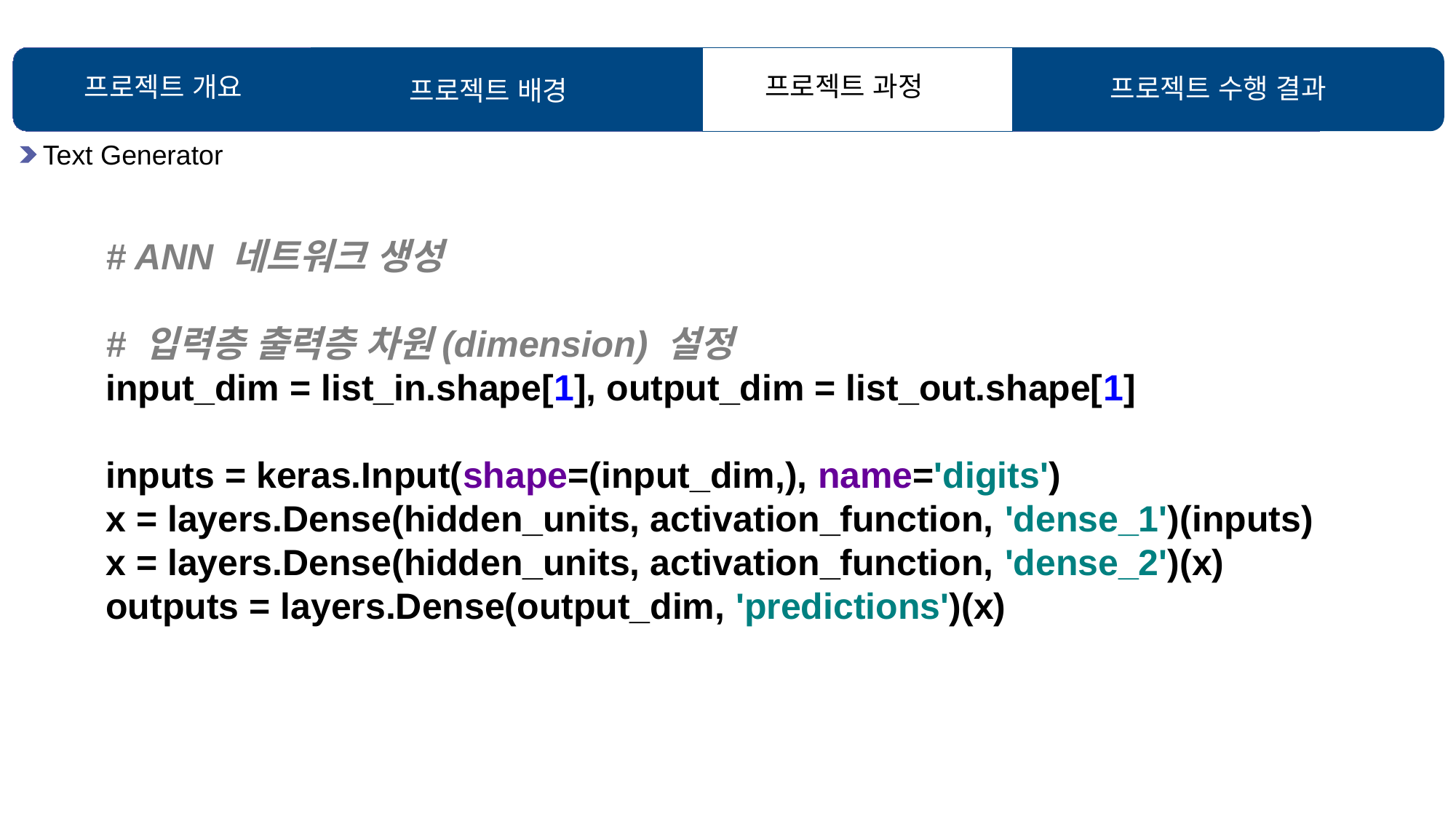

프로젝트 과정
프로젝트 개요
프로젝트 수행 결과
프로젝트 배경
Text Generator

# ANN 네트워크 생성
# 입력층 출력층 차원(dimension) 설정
input_dim = list_in.shape[1], output_dim = list_out.shape[1]
inputs = keras.Input(shape=(input_dim,), name='digits')
x = layers.Dense(hidden_units, activation_function, 'dense_1')(inputs)
x = layers.Dense(hidden_units, activation_function, 'dense_2')(x)
outputs = layers.Dense(output_dim, 'predictions')(x)